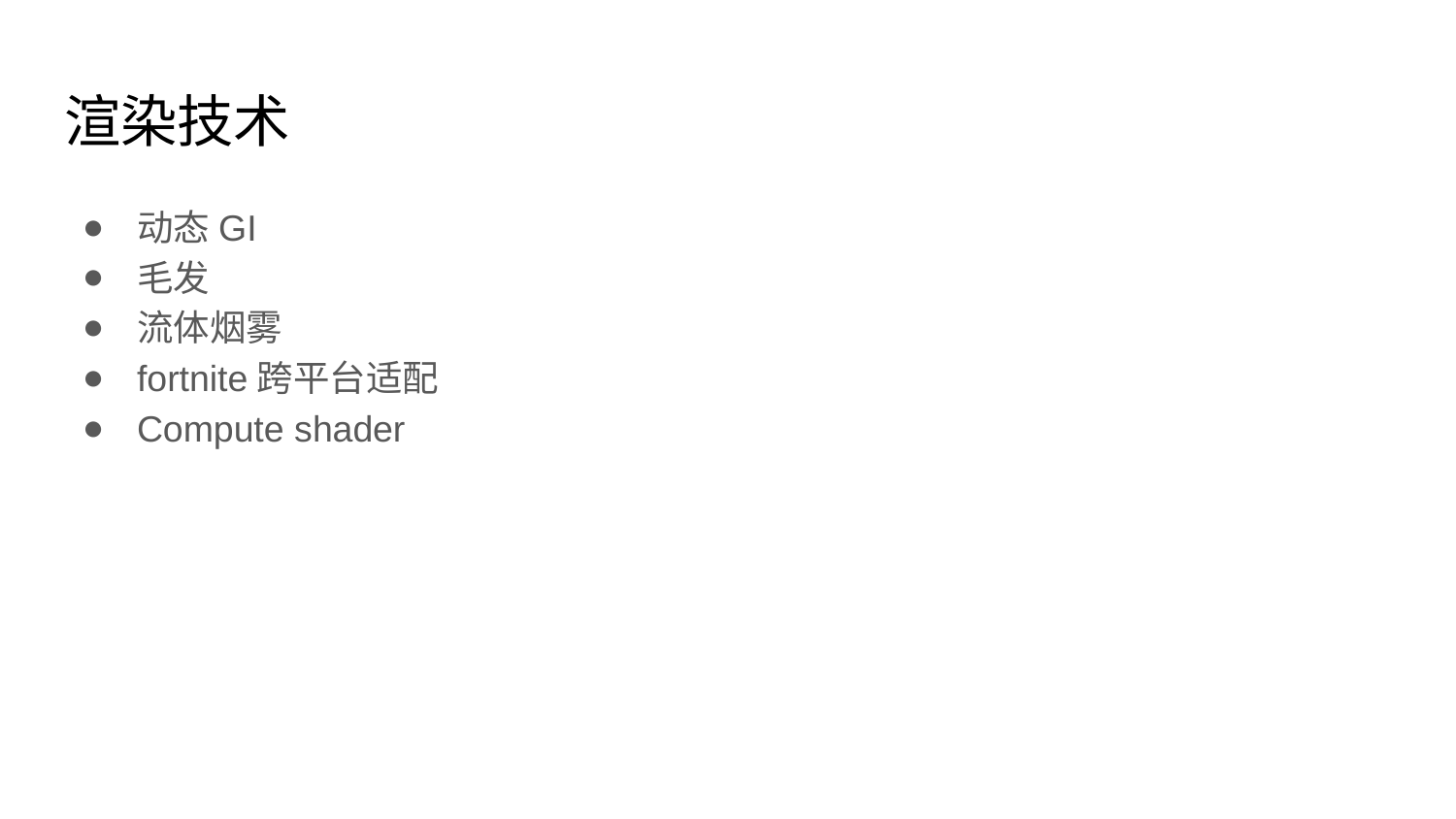

# 渲染技术
动态GI
毛发
流体烟雾
fortnite跨平台适配
Compute shader